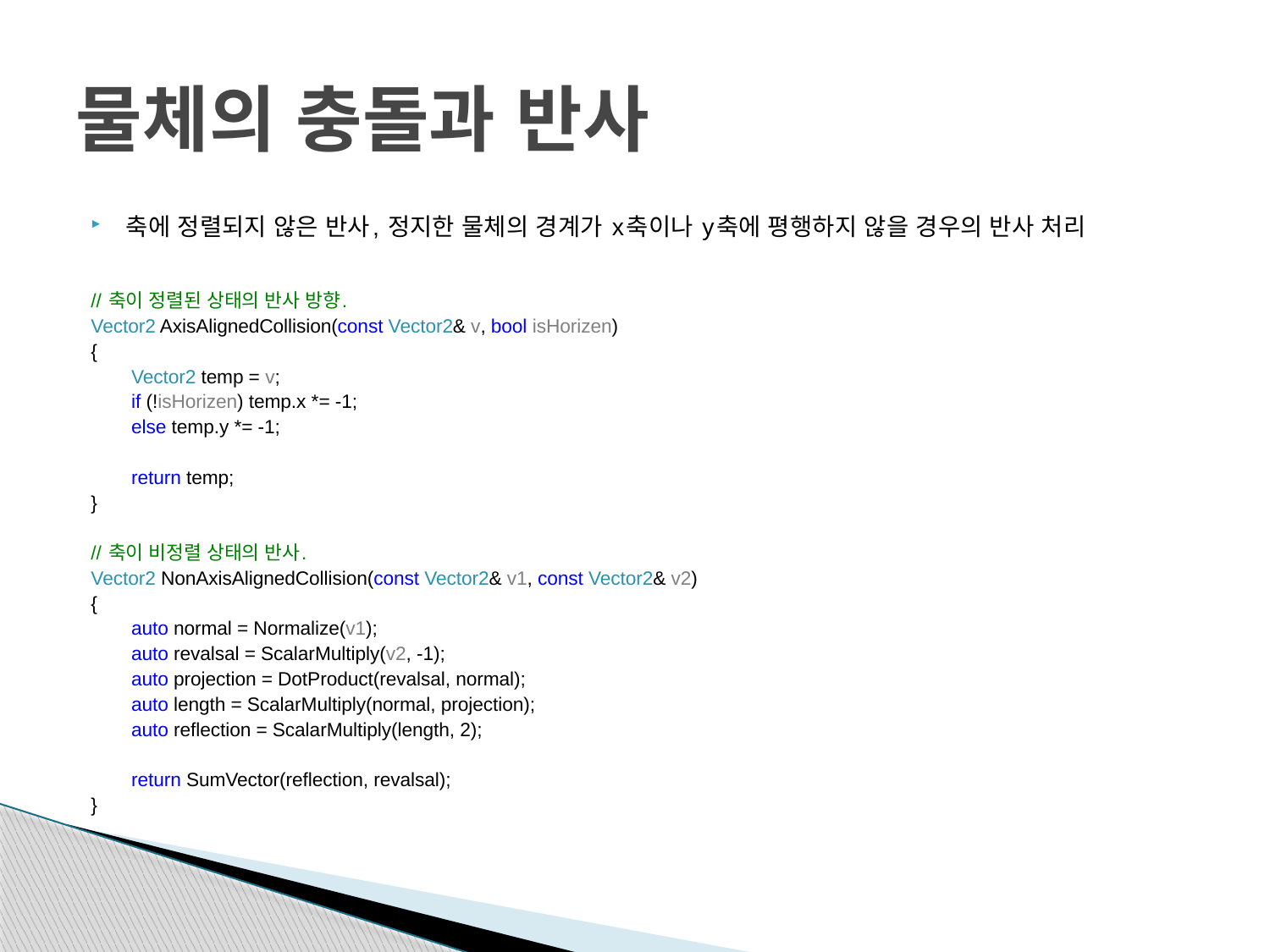

# 물체의 충돌과 반사
축에 정렬되지 않은 반사, 정지한 물체의 경계가 x축이나 y축에 평행하지 않을 경우의 반사 처리

// 축이 정렬된 상태의 반사 방향.
Vector2 AxisAlignedCollision(const Vector2& v, bool isHorizen)
{
	 Vector2 temp = v;
	 if (!isHorizen) temp.x *= -1;
	 else temp.y *= -1;

	 return temp;
}

// 축이 비정렬 상태의 반사.
Vector2 NonAxisAlignedCollision(const Vector2& v1, const Vector2& v2)
{
	 auto normal = Normalize(v1);
	 auto revalsal = ScalarMultiply(v2, -1);
	 auto projection = DotProduct(revalsal, normal);
	 auto length = ScalarMultiply(normal, projection);
	 auto reflection = ScalarMultiply(length, 2);

	 return SumVector(reflection, revalsal);
}